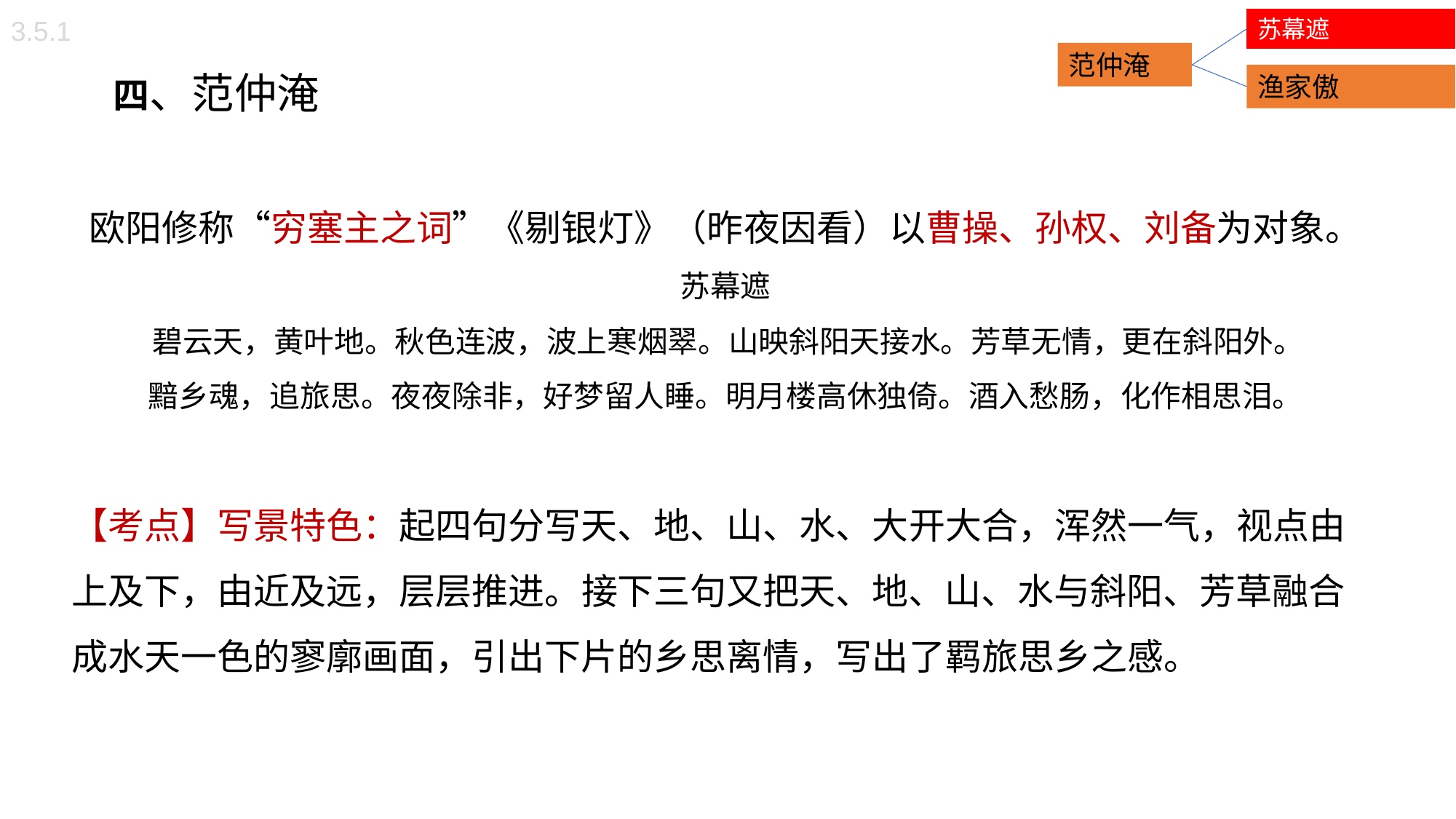

苏幕遮
3.5.1
    四、范仲淹

欧阳修称“穷塞主之词”《剔银灯》（昨夜因看）以曹操、孙权、刘备为对象。
苏幕遮
   碧云天，黄叶地。秋色连波，波上寒烟翠。山映斜阳天接水。芳草无情，更在斜阳外。
黯乡魂，追旅思。夜夜除非，好梦留人睡。明月楼高休独倚。酒入愁肠，化作相思泪。

【考点】写景特色：起四句分写天、地、山、水、大开大合，浑然一气，视点由上及下，由近及远，层层推进。接下三句又把天、地、山、水与斜阳、芳草融合成水天一色的寥廓画面，引出下片的乡思离情，写出了羁旅思乡之感。
范仲淹
渔家傲